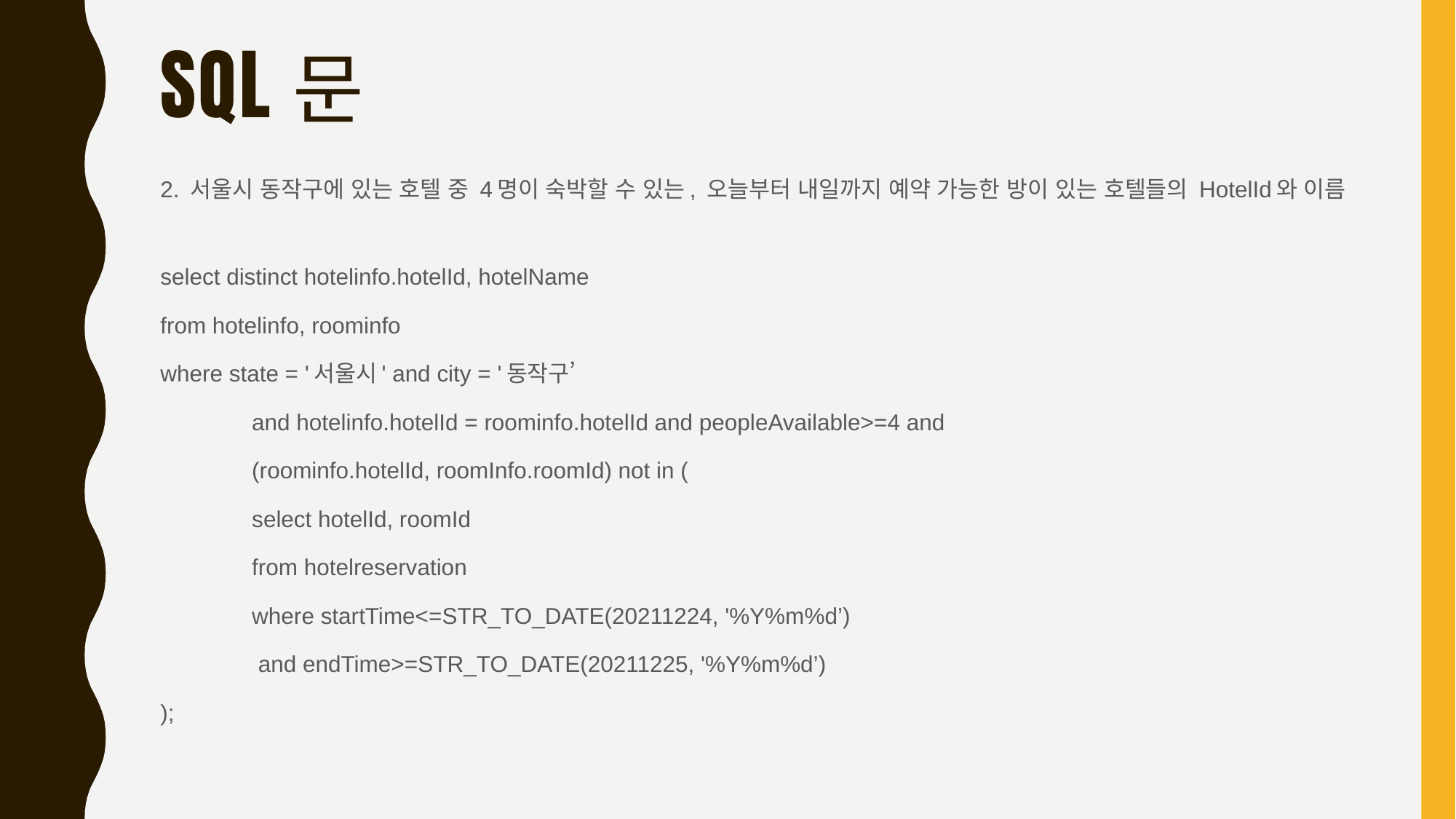

# sql문
2. 서울시 동작구에 있는 호텔 중 4명이 숙박할 수 있는, 오늘부터 내일까지 예약 가능한 방이 있는 호텔들의 HotelId와 이름

select distinct hotelinfo.hotelId, hotelName
from hotelinfo, roominfo
where state = '서울시' and city = '동작구’
	and hotelinfo.hotelId = roominfo.hotelId and peopleAvailable>=4 and
	(roominfo.hotelId, roomInfo.roomId) not in (
		select hotelId, roomId
		from hotelreservation
		where startTime<=STR_TO_DATE(20211224, '%Y%m%d’)
			 and endTime>=STR_TO_DATE(20211225, '%Y%m%d’)
);